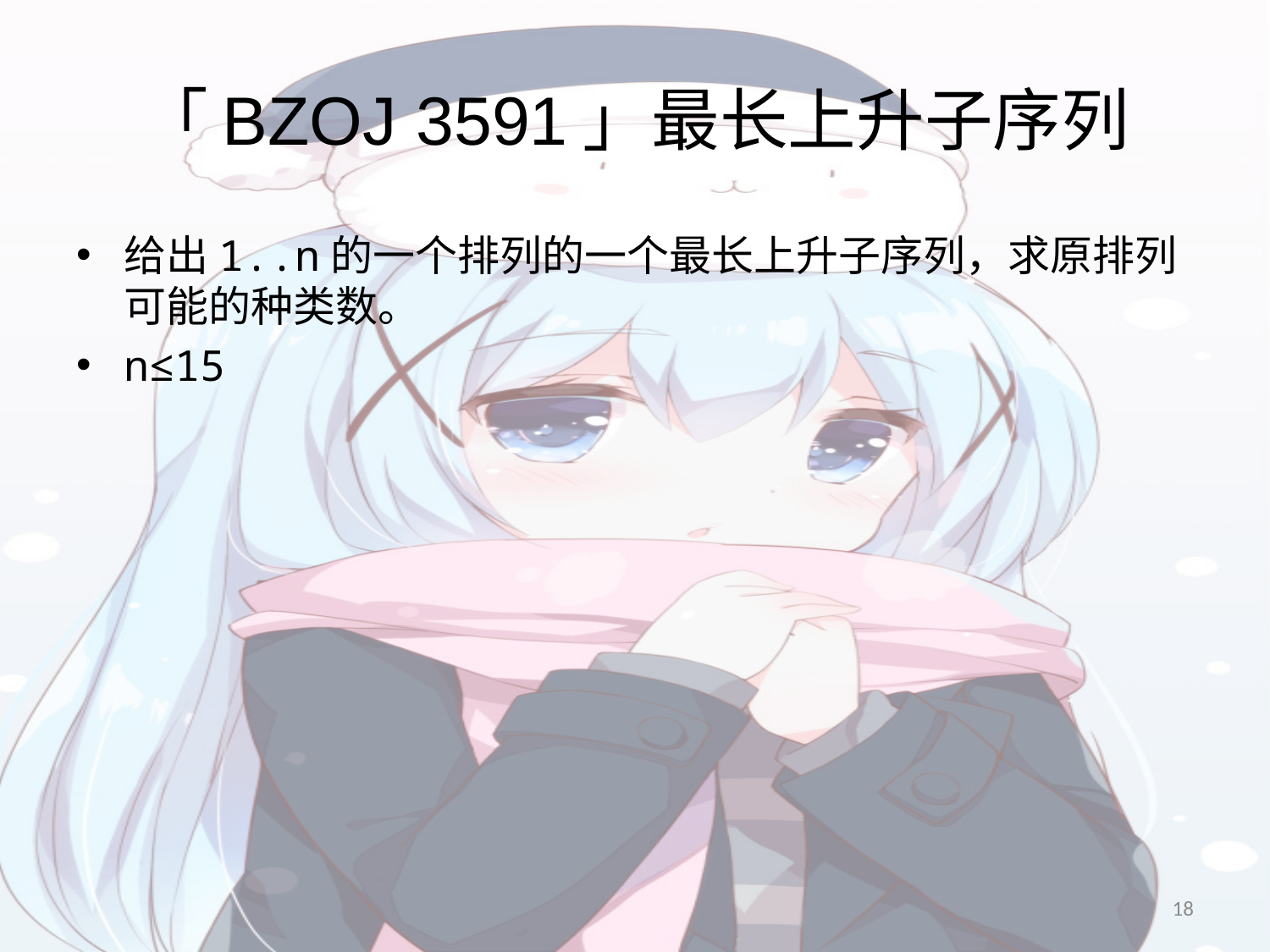

# 「BZOJ 3591」最长上升子序列
给出1..n的一个排列的一个最长上升子序列，求原排列可能的种类数。
n≤15
18